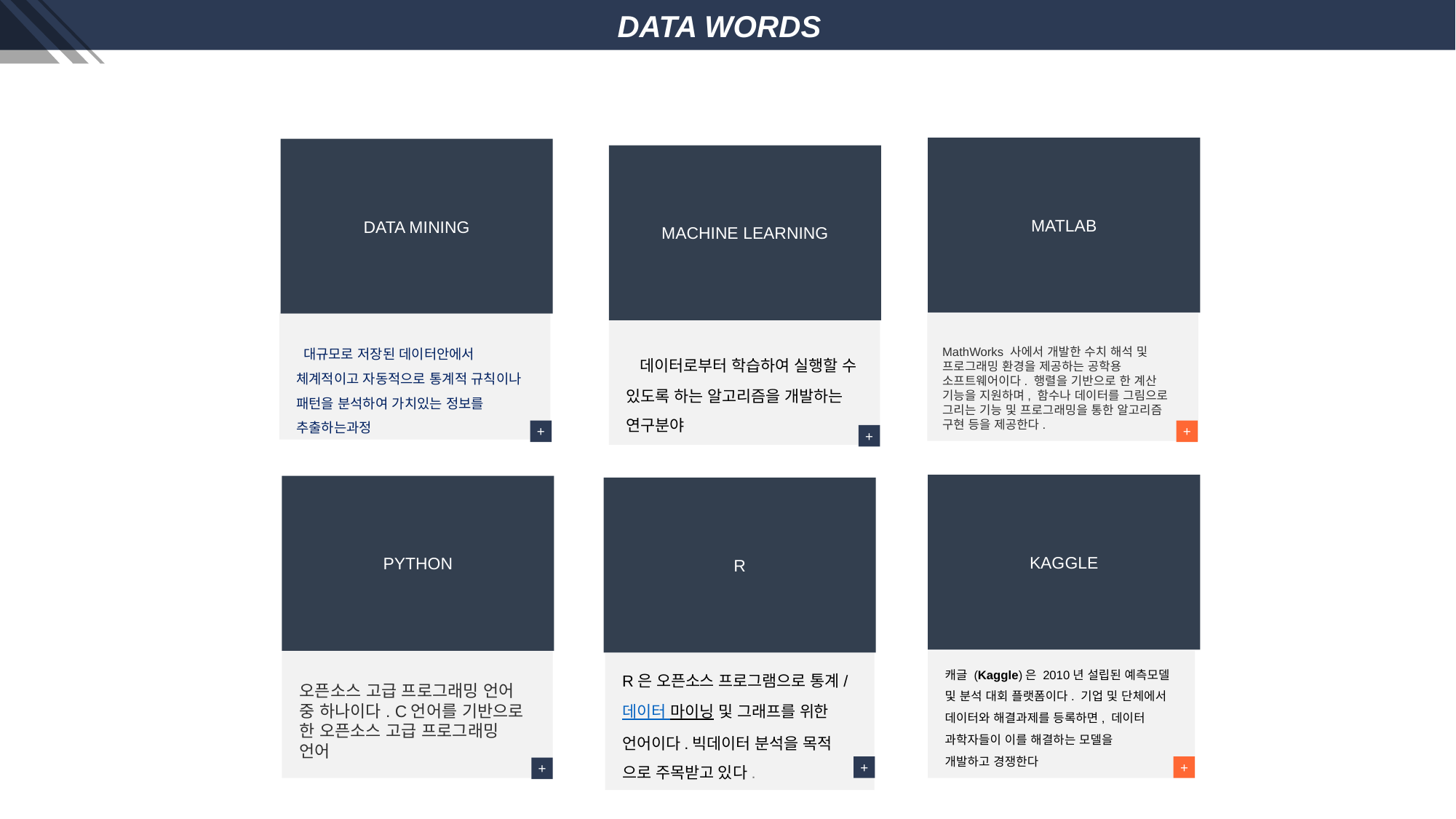

DATA WORDS

MATLAB

+
DATA MINING

 대규모로 저장된 데이터안에서 체계적이고 자동적으로 통계적 규칙이나 패턴을 분석하여 가치있는 정보를 추출하는과정
+
MACHINE LEARNING
 데이터로부터 학습하여 실행할 수 있도록 하는 알고리즘을 개발하는 연구분야
+
MathWorks 사에서 개발한 수치 해석 및 프로그래밍 환경을 제공하는 공학용 소프트웨어이다. 행렬을 기반으로 한 계산 기능을 지원하며, 함수나 데이터를 그림으로 그리는 기능 및 프로그래밍을 통한 알고리즘 구현 등을 제공한다.
KAGGLE
PYTHON

+
R
캐글 (Kaggle)은 2010년 설립된 예측모델 및 분석 대회 플랫폼이다. 기업 및 단체에서 데이터와 해결과제를 등록하면, 데이터
과학자들이 이를 해결하는 모델을
개발하고 경쟁한다
R은 오픈소스 프로그램으로 통계/데이터 마이닝 및 그래프를 위한 언어이다.빅데이터 분석을 목적
으로 주목받고 있다.
오픈소스 고급 프로그래밍 언어 중 하나이다. C언어를 기반으로 한 오픈소스 고급 프로그래밍 언어
+
+